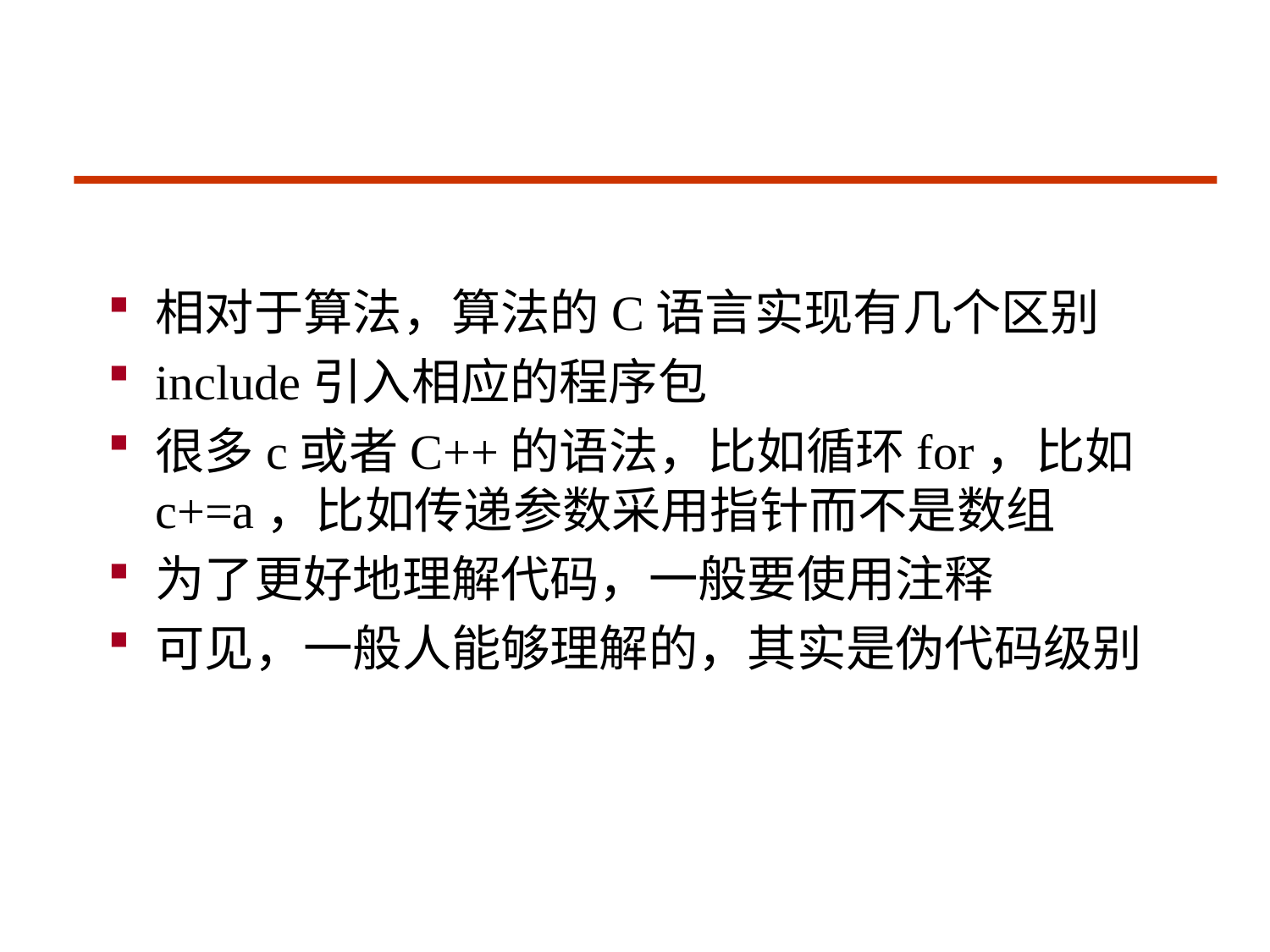

#
相对于算法，算法的C语言实现有几个区别
include引入相应的程序包
很多c或者C++的语法，比如循环for，比如c+=a，比如传递参数采用指针而不是数组
为了更好地理解代码，一般要使用注释
可见，一般人能够理解的，其实是伪代码级别